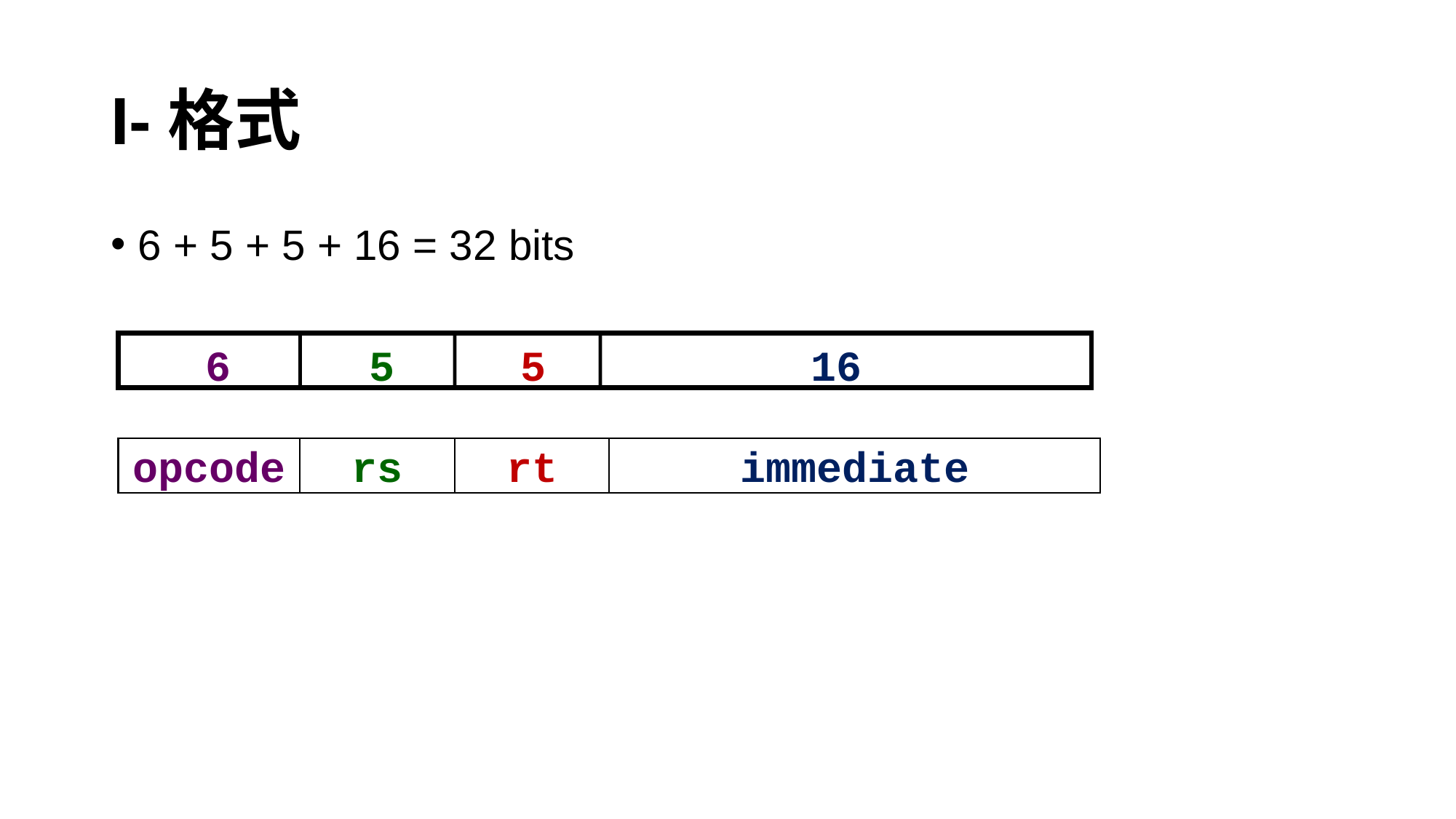

# I-格式
6 + 5 + 5 + 16 = 32 bits

6
5
5
16

opcode
rs
rt
immediate